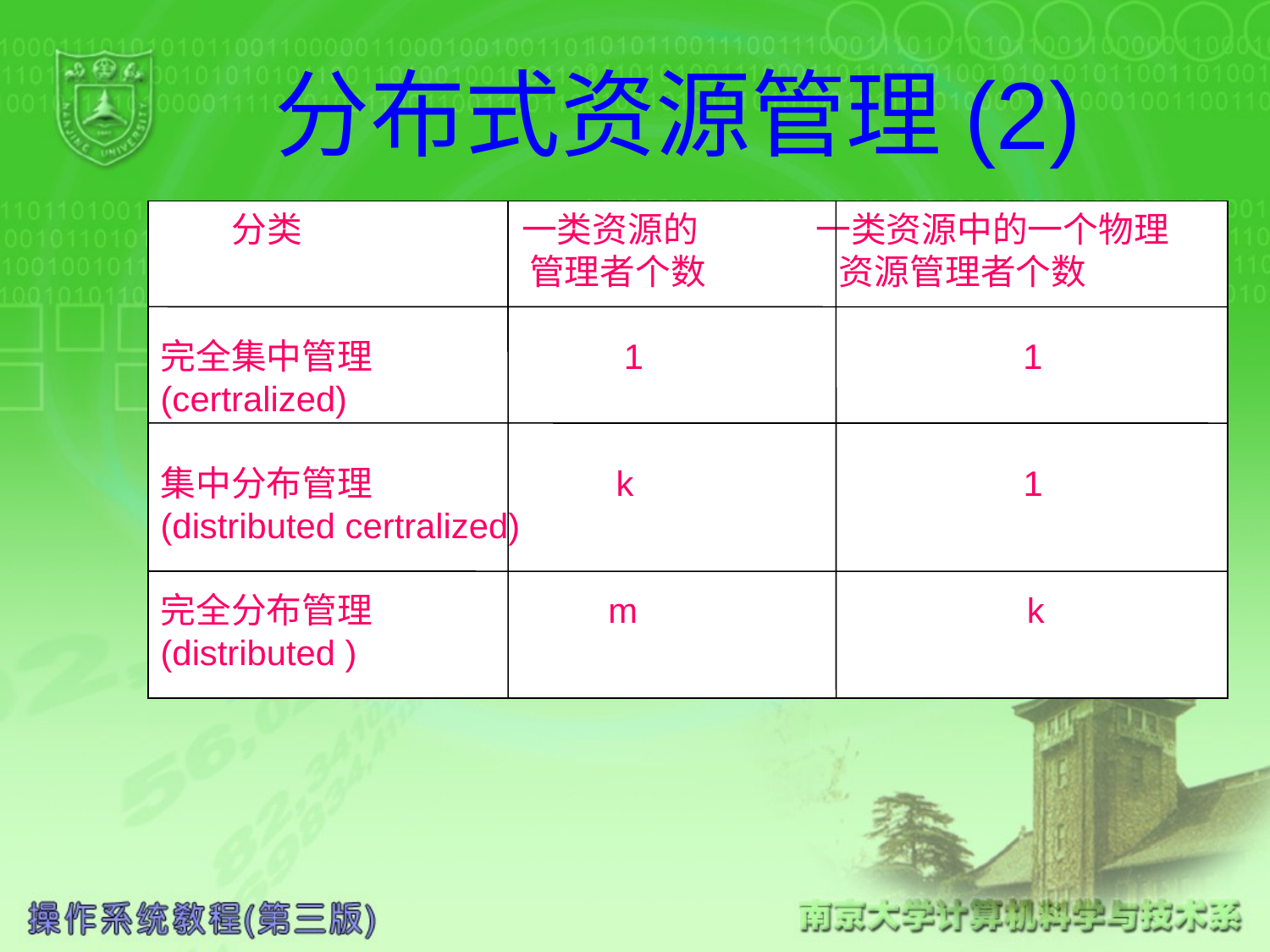

# 分布式资源管理(2)

        分类                            一类资源的               一类资源中的一个物理
                                              管理者个数                 资源管理者个数

完全集中管理                               1                                       1
(certralized)

集中分布管理                              k                                        1
(distributed certralized)

完全分布管理                             m                                        k
(distributed )